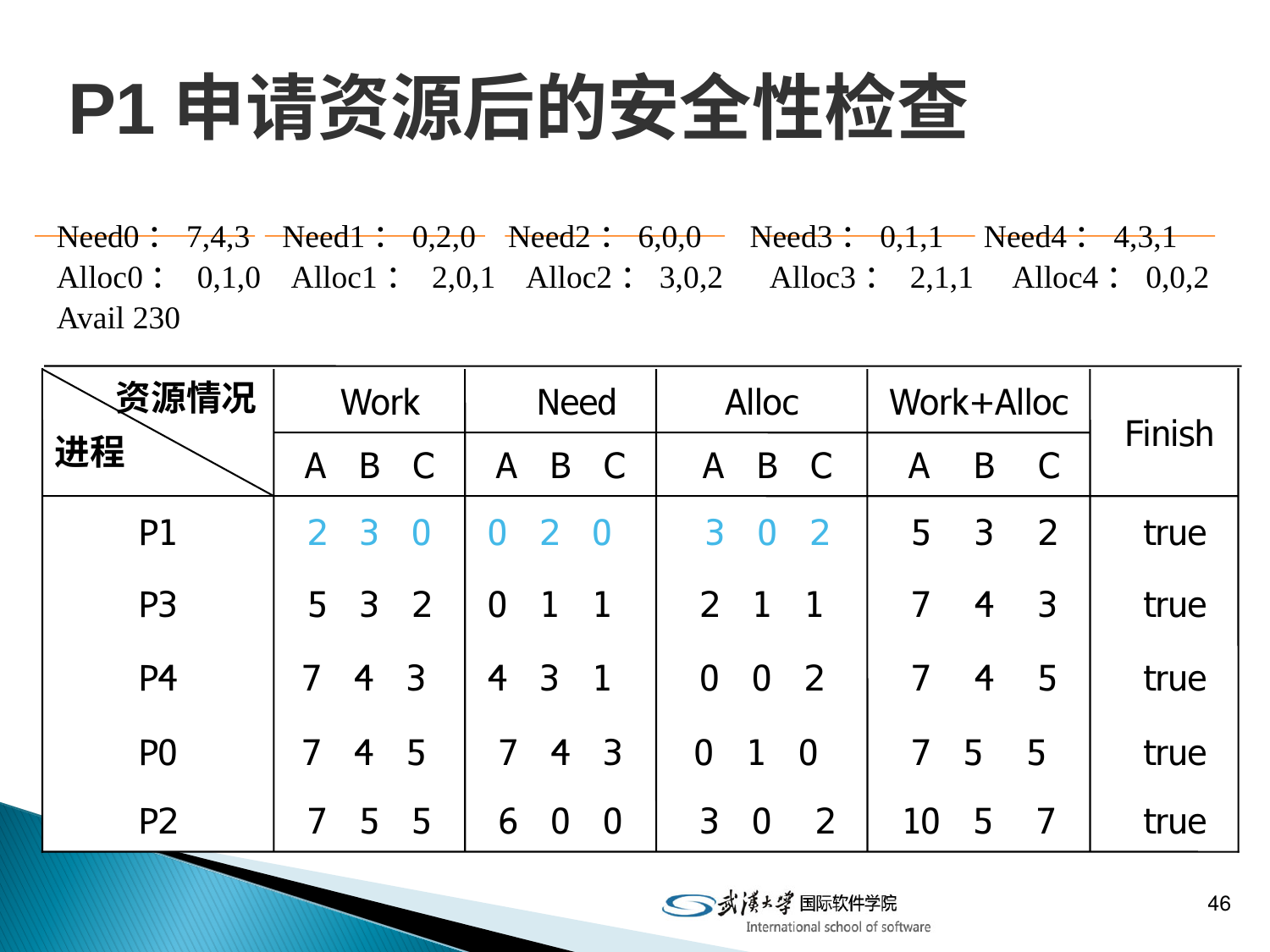

# P1申请资源后的安全性检查
Need0：7,4,3    Need1：0,2,0    Need2：6,0,0      Need3：0,1,1     Need4：4,3,1
Alloc0： 0,1,0    Alloc1： 2,0,1    Alloc2：3,0,2      Alloc3： 2,1,1     Alloc4：0,0,2
Avail 230

      资源情况
进程

  Work

   Need

Alloc

Work+Alloc

 Finish

A   B   C

A   B   C
 A   B   C
 A    B    C
P1

2   3   0
0   2   0
 3   0   2
 5    3    2
  true
P3
5   3   2
0   1   1
 2   1   1
 7    4    3
  true
P4
7   4   3
4   3   1
 0   0   2
 7    4    5
  true
P0
7   4   5
7   4   3
 0   1   0
7   5    5
  true
P2
7   5   5
6   0   0
 3   0    2
10   5    7
  true